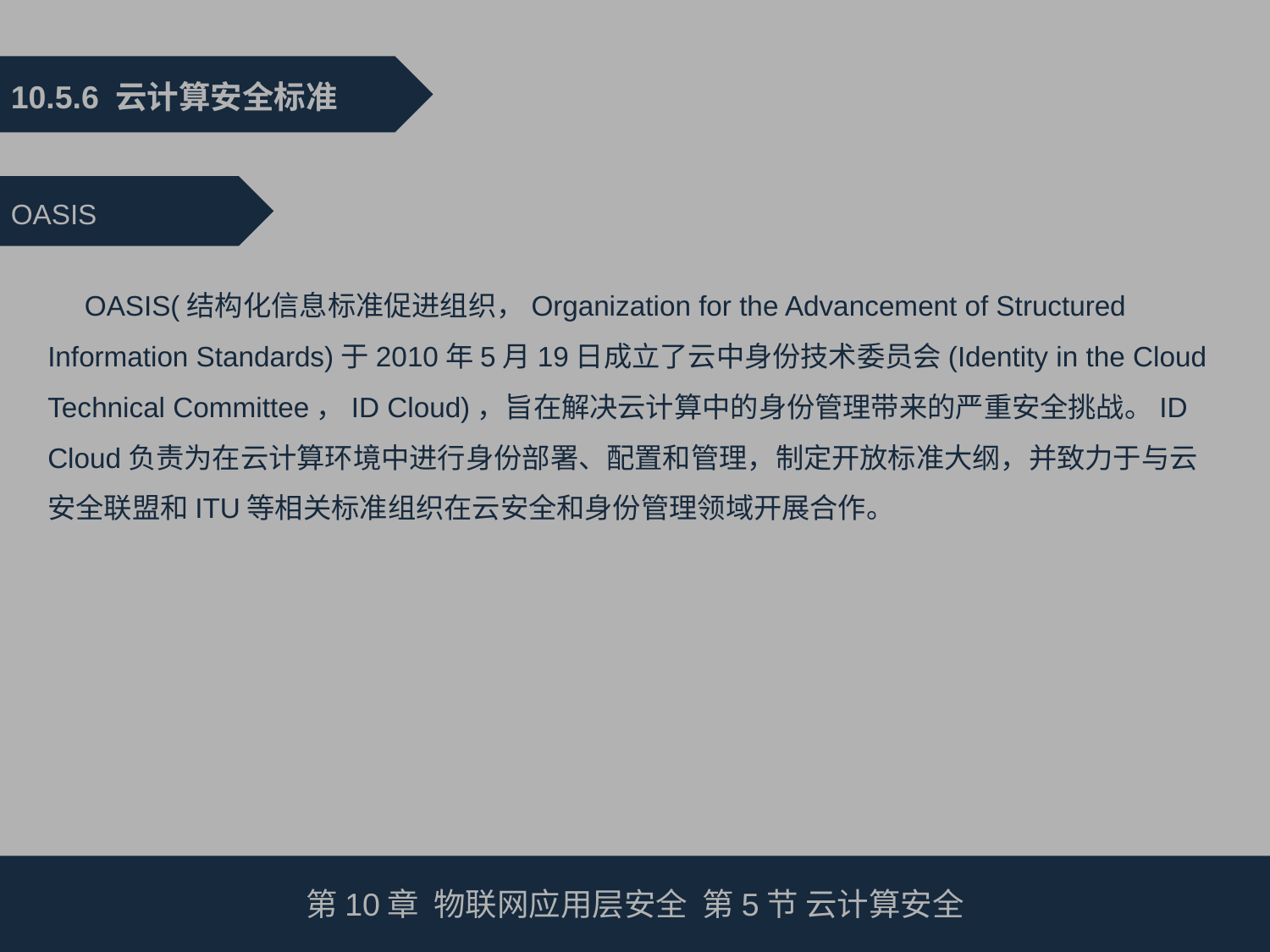

10.5.6 云计算安全标准
OASIS
OASIS(结构化信息标准促进组织，Organization for the Advancement of Structured Information Standards)于2010年5月19日成立了云中身份技术委员会(Identity in the Cloud Technical Committee，ID Cloud)，旨在解决云计算中的身份管理带来的严重安全挑战。ID Cloud负责为在云计算环境中进行身份部署、配置和管理，制定开放标准大纲，并致力于与云安全联盟和ITU等相关标准组织在云安全和身份管理领域开展合作。